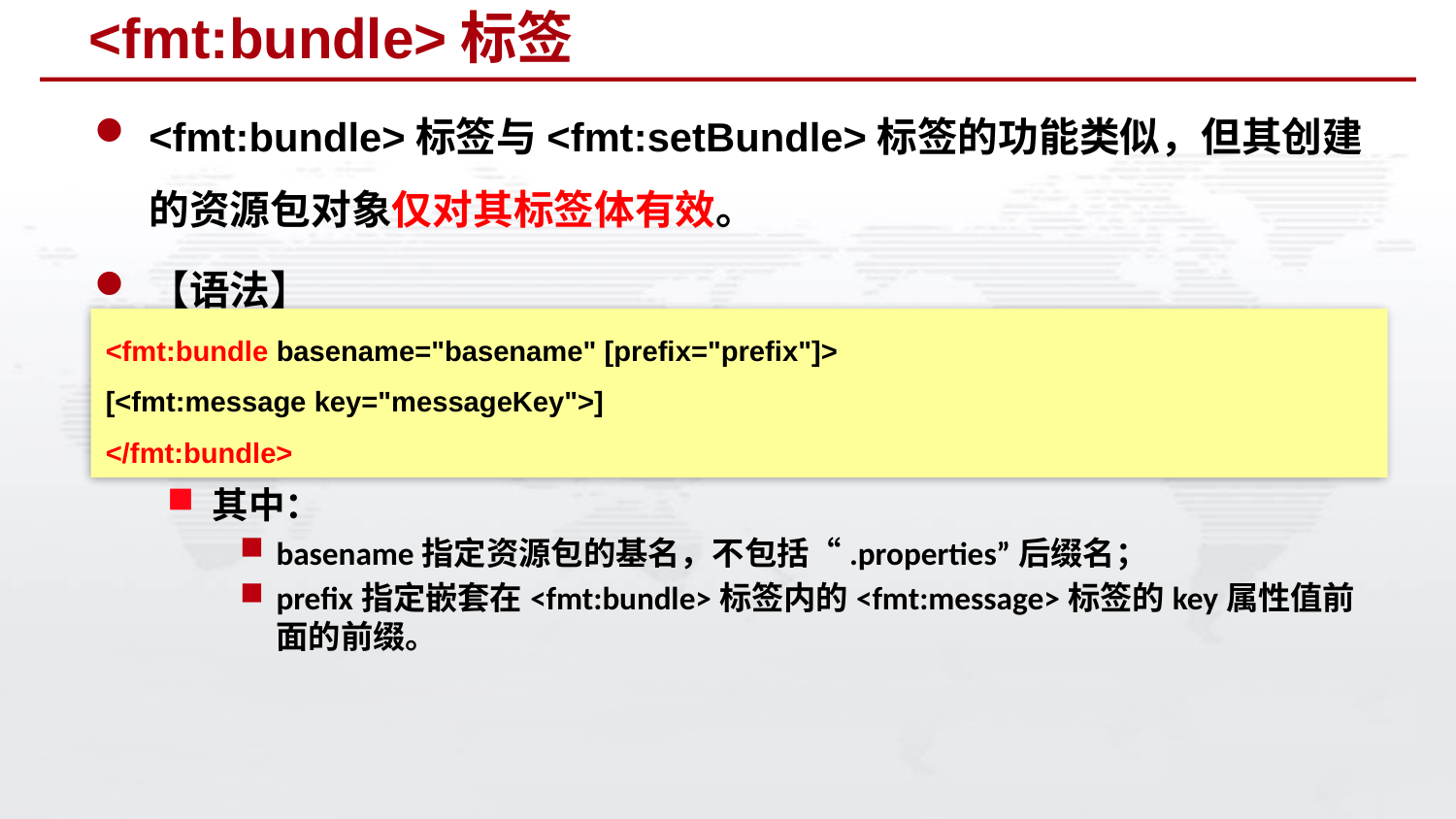

# <fmt:bundle>标签
<fmt:bundle>标签与<fmt:setBundle>标签的功能类似，但其创建的资源包对象仅对其标签体有效。
【语法】

其中：
basename指定资源包的基名，不包括“.properties”后缀名；
prefix指定嵌套在<fmt:bundle>标签内的<fmt:message>标签的key属性值前面的前缀。
<fmt:bundle basename="basename" [prefix="prefix"]>
[<fmt:message key="messageKey">]
</fmt:bundle>